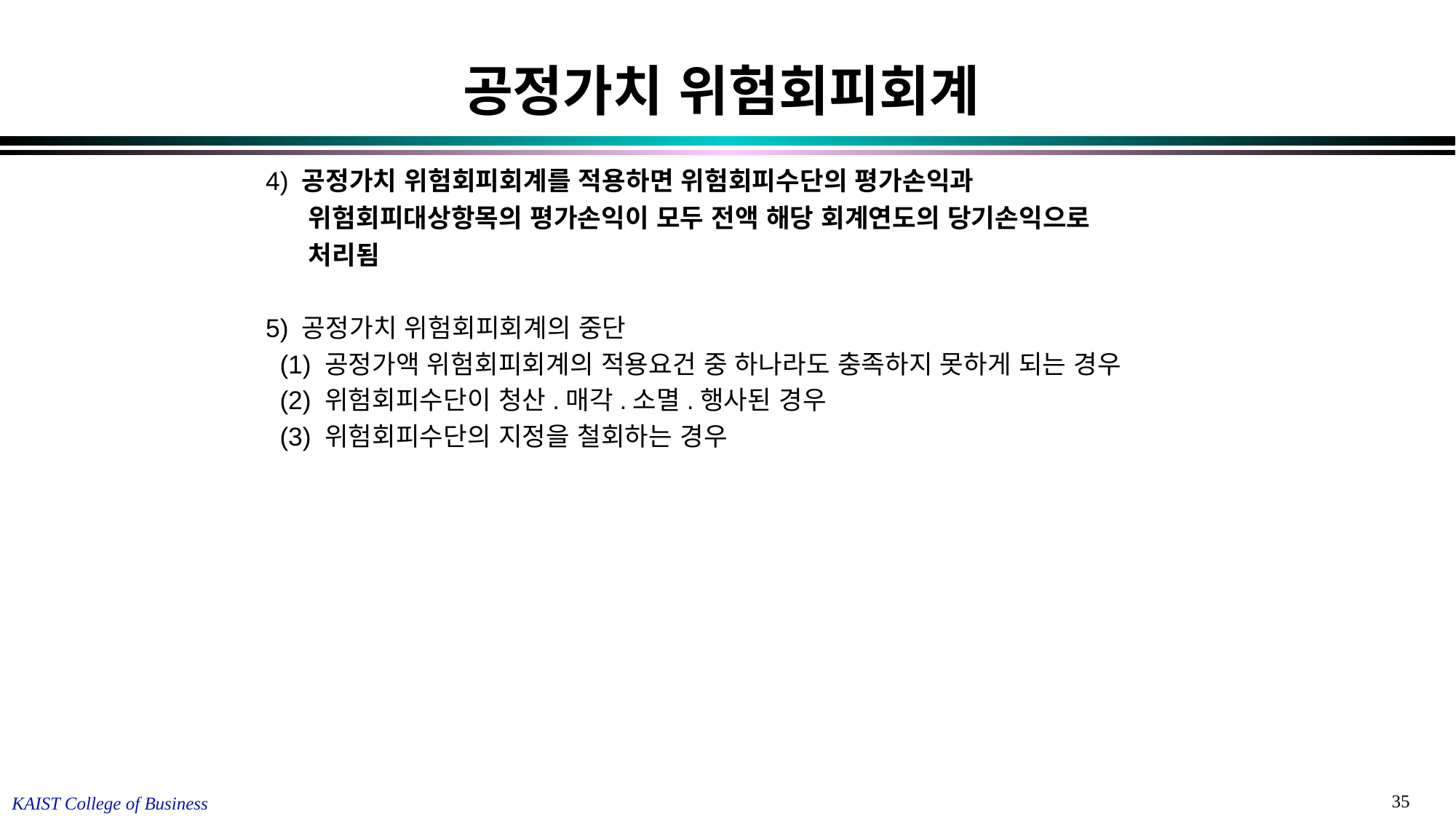

# 공정가치 위험회피회계
4) 공정가치 위험회피회계를 적용하면 위험회피수단의 평가손익과
     위험회피대상항목의 평가손익이 모두 전액 해당 회계연도의 당기손익으로
     처리됨

5) 공정가치 위험회피회계의 중단
  (1) 공정가액 위험회피회계의 적용요건 중 하나라도 충족하지 못하게 되는 경우
  (2) 위험회피수단이 청산.매각.소멸.행사된 경우
  (3) 위험회피수단의 지정을 철회하는 경우